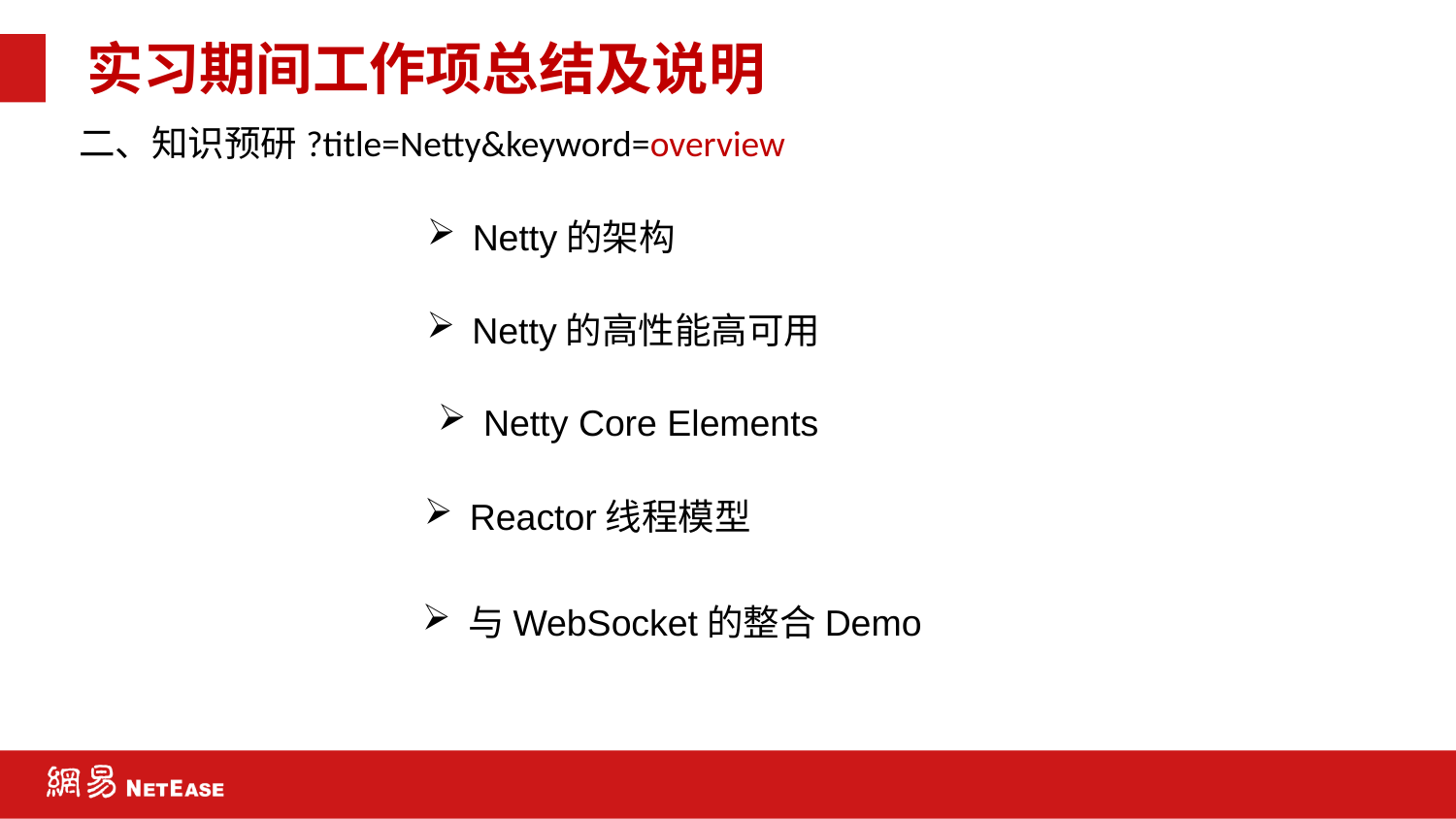

# 实习期间工作项总结及说明
二、知识预研?title=Netty&keyword=overview
Netty的架构
Netty的高性能高可用
Netty Core Elements
Reactor线程模型
与WebSocket的整合Demo